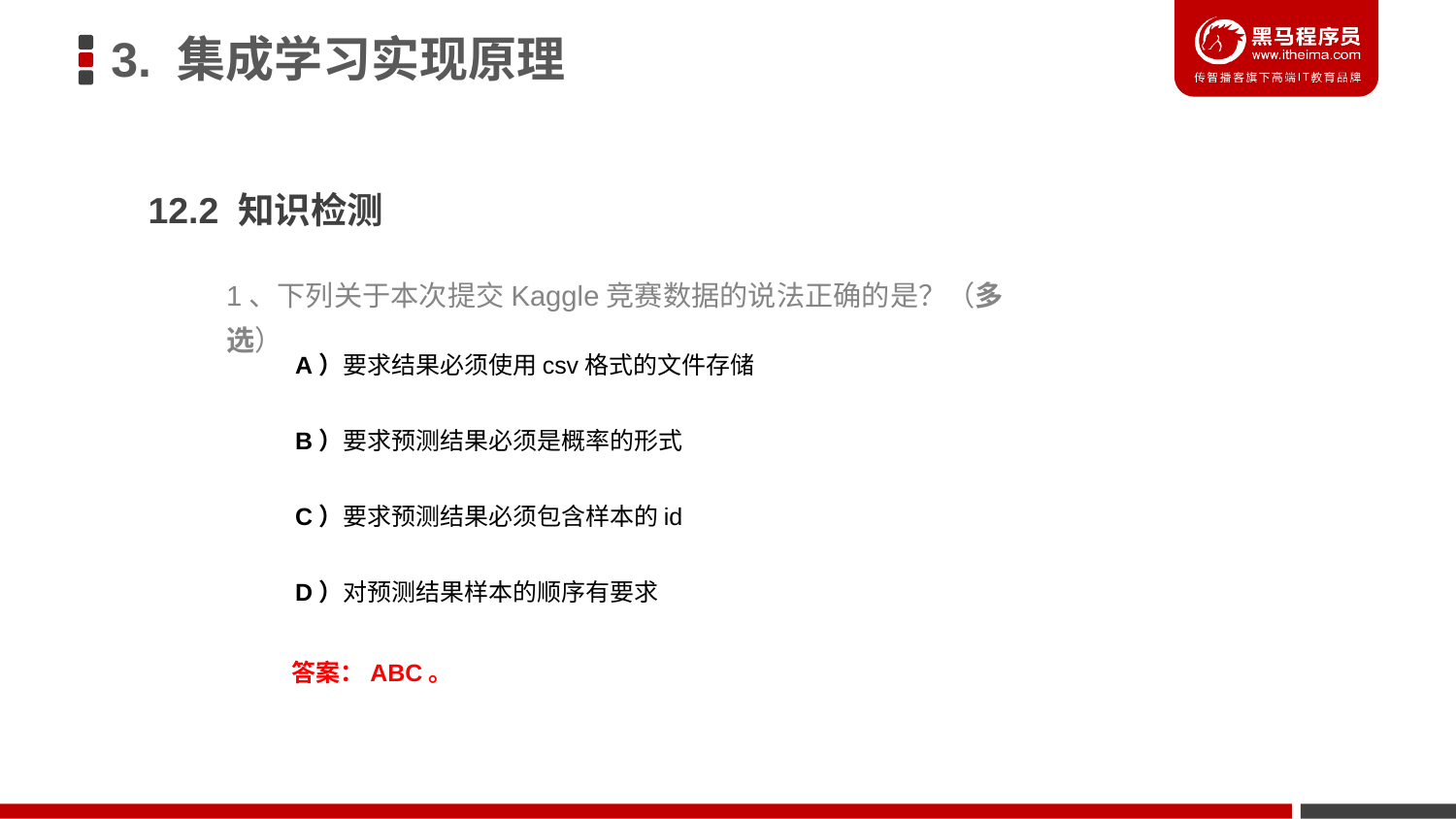

3. 集成学习实现原理
12.2 知识检测
1、下列关于本次提交Kaggle竞赛数据的说法正确的是？（多选）
A）要求结果必须使用csv格式的文件存储

B）要求预测结果必须是概率的形式

C）要求预测结果必须包含样本的id

D）对预测结果样本的顺序有要求
答案：ABC。